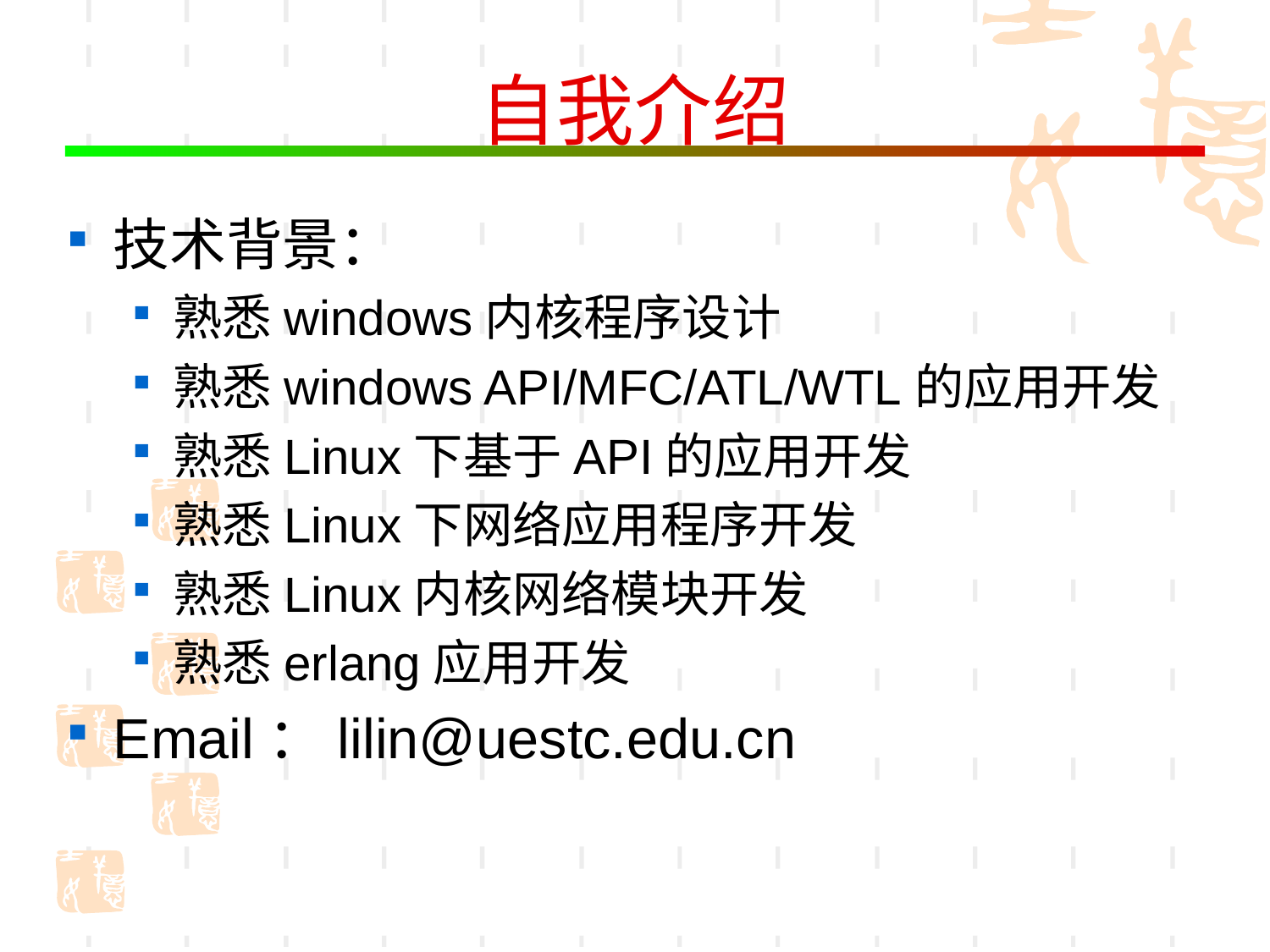

# 自我介绍
技术背景：
熟悉windows内核程序设计
熟悉windows API/MFC/ATL/WTL的应用开发
熟悉Linux下基于API的应用开发
熟悉Linux下网络应用程序开发
熟悉Linux内核网络模块开发
熟悉erlang应用开发
Email：lilin@uestc.edu.cn